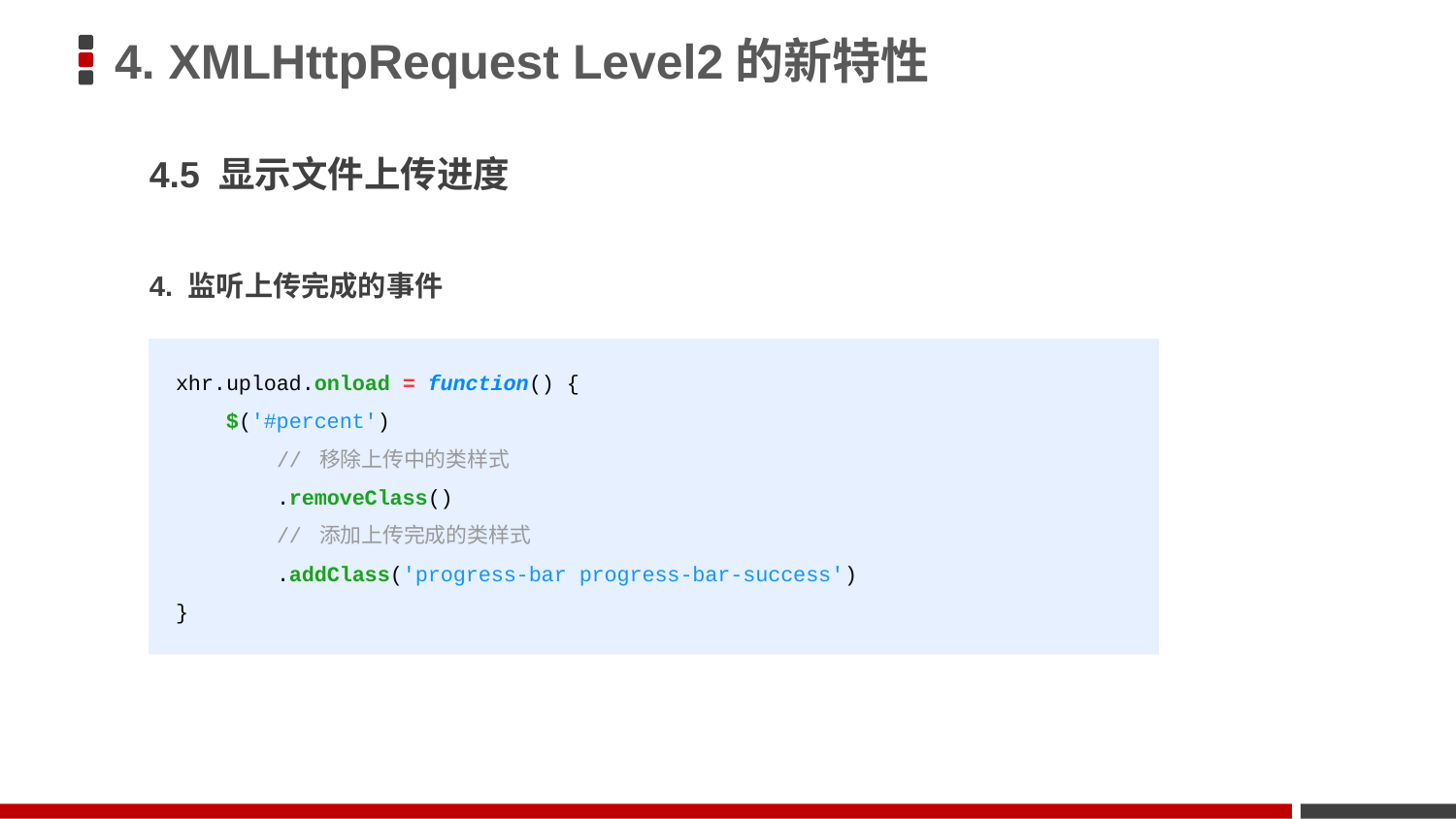

# 4. XMLHttpRequest Level2的新特性
4.5 显示文件上传进度
4. 监听上传完成的事件

 xhr.upload.onload = function() {
     $('#percent')
         // 移除上传中的类样式
         .removeClass()
         // 添加上传完成的类样式
         .addClass('progress-bar progress-bar-success')
 }